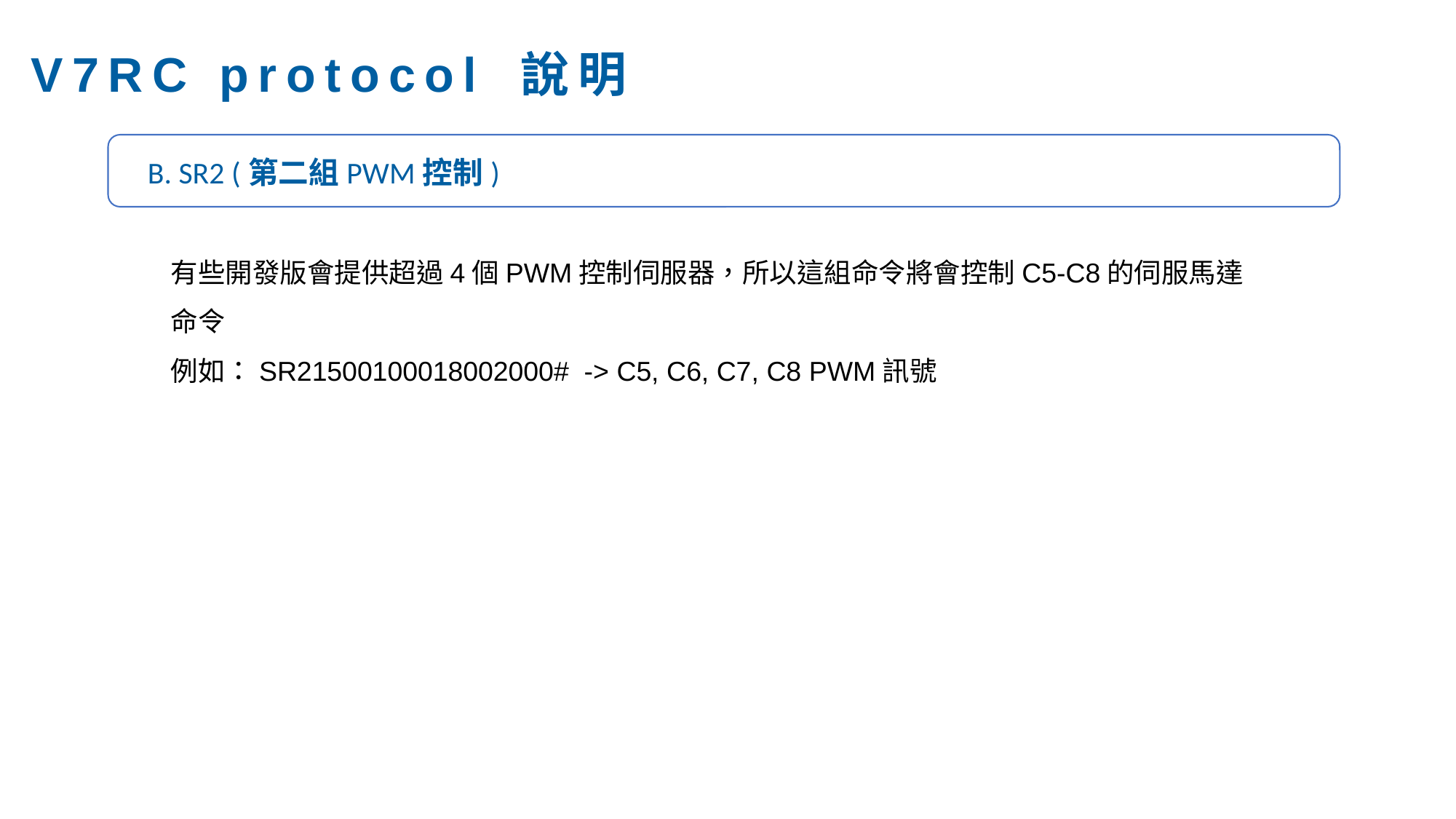

V7RC protocol 說明

B. SR2 (第二組PWM控制)
有些開發版會提供超過4個PWM控制伺服器，所以這組命令將會控制C5-C8的伺服馬達命令
例如：SR21500100018002000#  -> C5, C6, C7, C8 PWM訊號